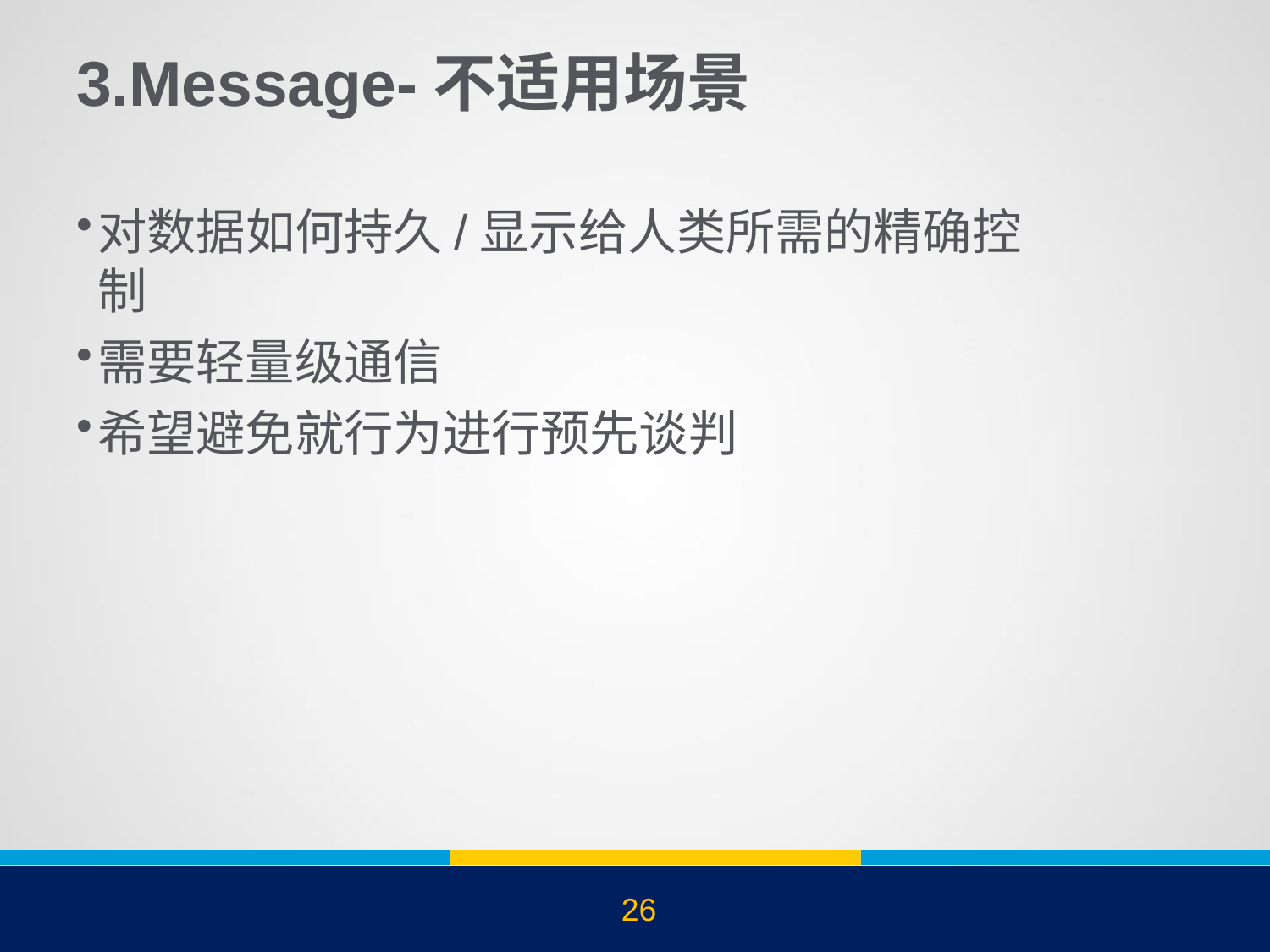

# 3.Message-不适用场景
对数据如何持久/显示给人类所需的精确控制
需要轻量级通信
希望避免就行为进行预先谈判

26